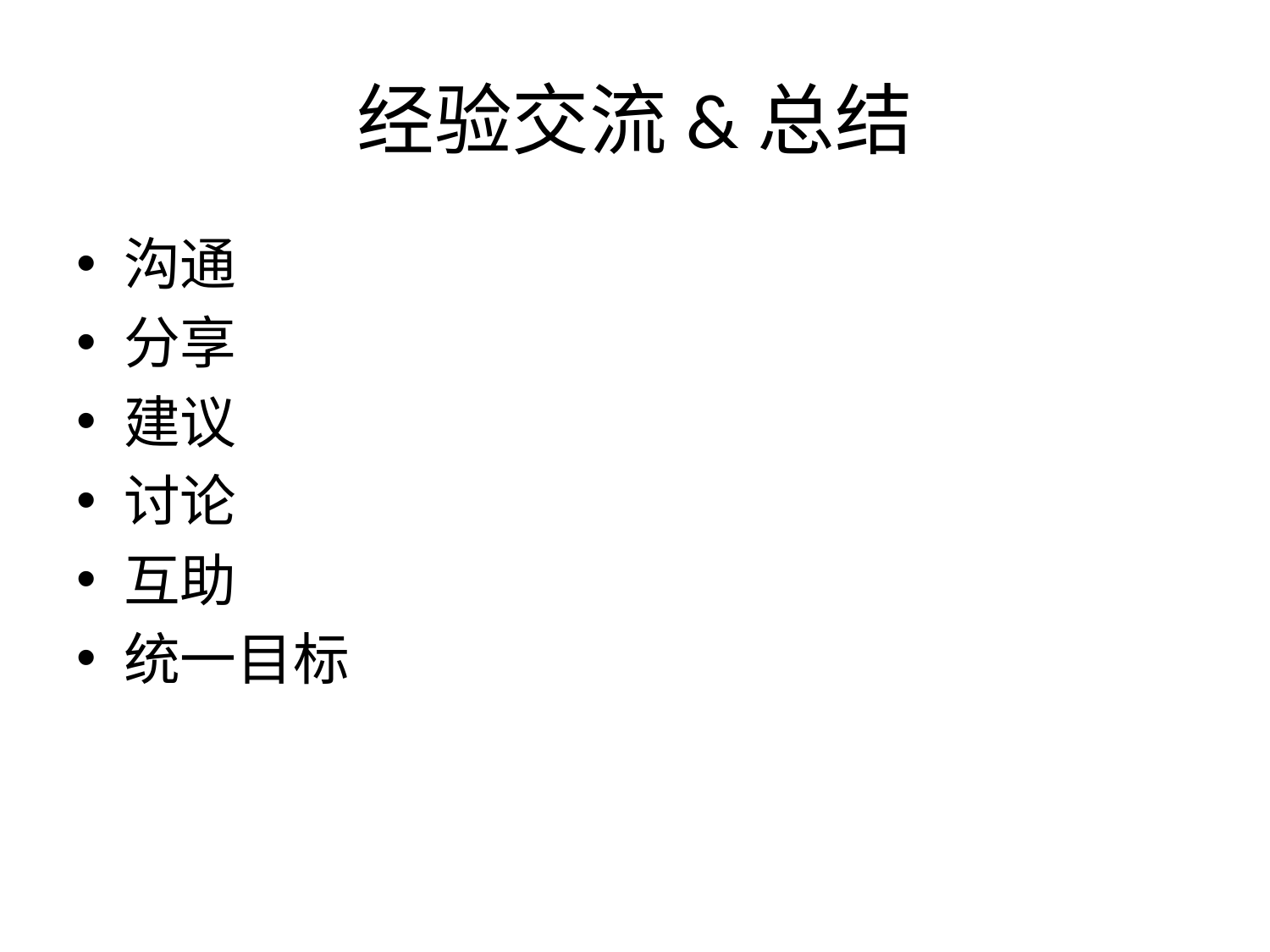

# 经验交流&总结
沟通
分享
建议
讨论
互助
统一目标